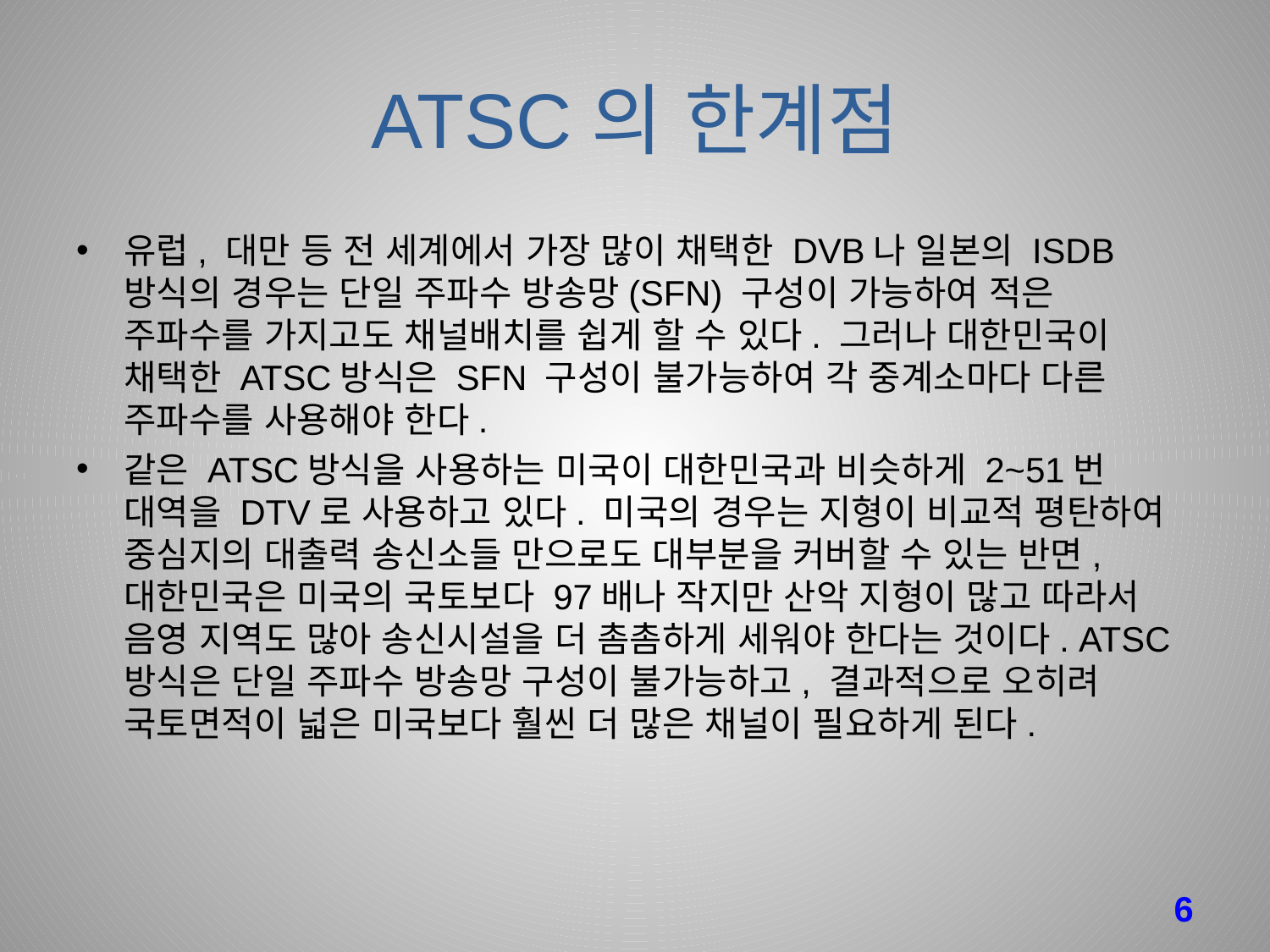

# ATSC의 한계점
유럽, 대만 등 전 세계에서 가장 많이 채택한 DVB나 일본의 ISDB방식의 경우는 단일 주파수 방송망(SFN) 구성이 가능하여 적은 주파수를 가지고도 채널배치를 쉽게 할 수 있다. 그러나 대한민국이 채택한 ATSC방식은 SFN 구성이 불가능하여 각 중계소마다 다른 주파수를 사용해야 한다.
같은 ATSC방식을 사용하는 미국이 대한민국과 비슷하게 2~51번 대역을 DTV로 사용하고 있다. 미국의 경우는 지형이 비교적 평탄하여 중심지의 대출력 송신소들 만으로도 대부분을 커버할 수 있는 반면, 대한민국은 미국의 국토보다 97배나 작지만 산악 지형이 많고 따라서 음영 지역도 많아 송신시설을 더 촘촘하게 세워야 한다는 것이다. ATSC 방식은 단일 주파수 방송망 구성이 불가능하고, 결과적으로 오히려 국토면적이 넓은 미국보다 훨씬 더 많은 채널이 필요하게 된다.
6